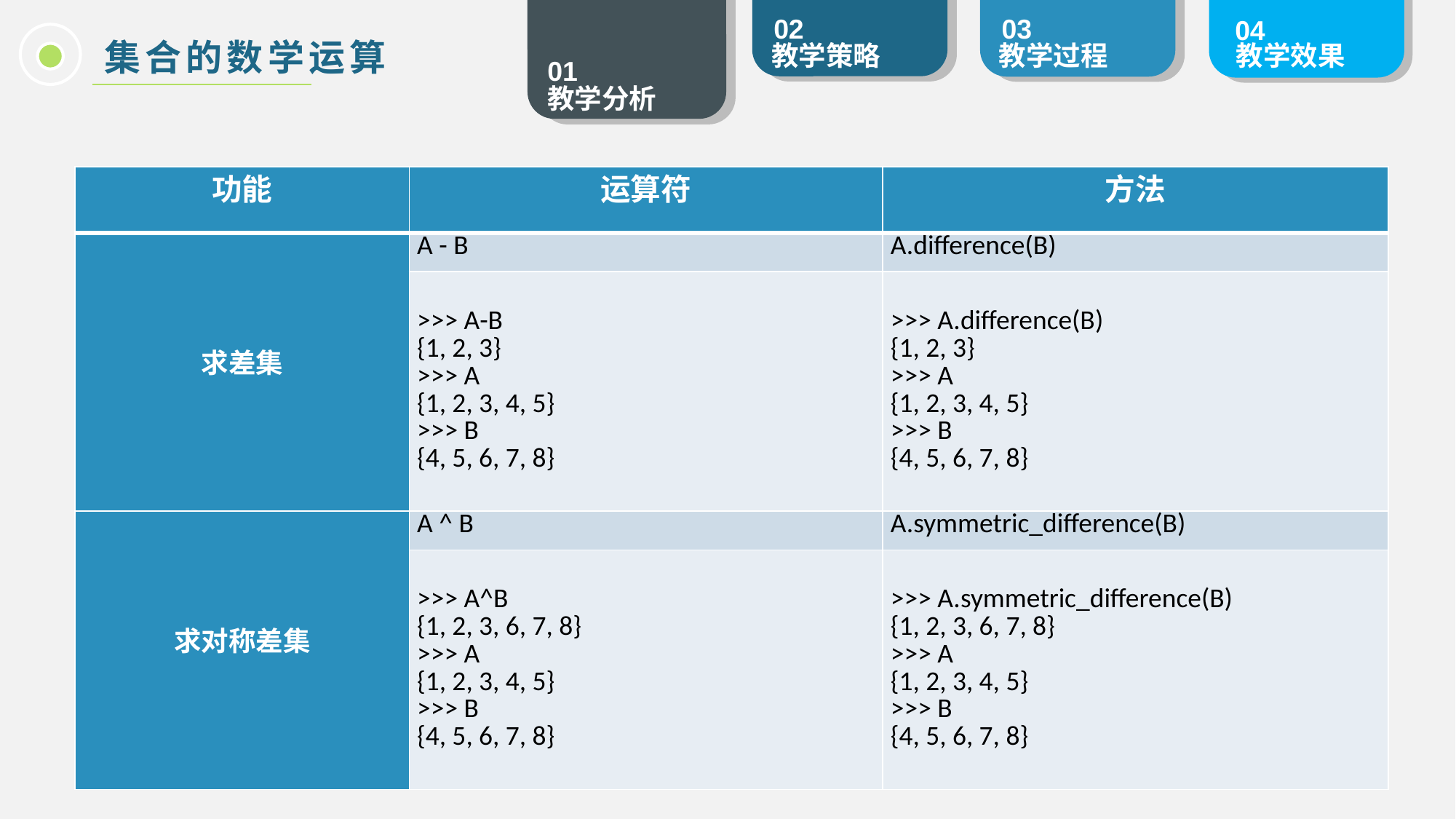

集合的数学运算
| 功能 | 运算符 | 方法 |
| --- | --- | --- |
| 求差集 | A - B | A.difference(B) |
|  | >>> A-B {1, 2, 3} >>> A {1, 2, 3, 4, 5} >>> B {4, 5, 6, 7, 8} | >>> A.difference(B) {1, 2, 3} >>> A {1, 2, 3, 4, 5} >>> B {4, 5, 6, 7, 8} |
| 求对称差集 | A ^ B | A.symmetric\_difference(B) |
|  | >>> A^B {1, 2, 3, 6, 7, 8} >>> A {1, 2, 3, 4, 5} >>> B {4, 5, 6, 7, 8} | >>> A.symmetric\_difference(B) {1, 2, 3, 6, 7, 8} >>> A {1, 2, 3, 4, 5} >>> B {4, 5, 6, 7, 8} |